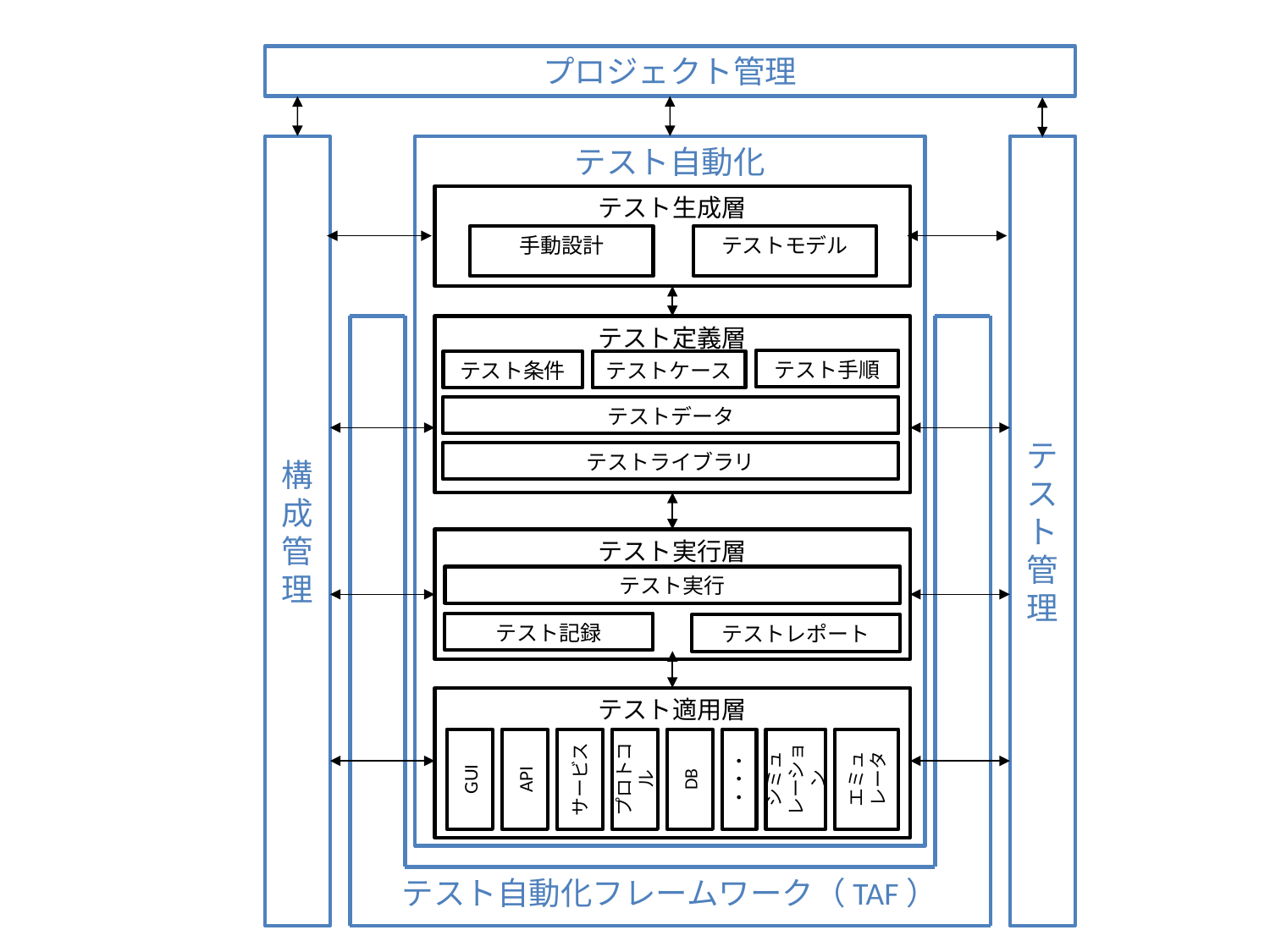

プロジェクト管理
構成管理
テスト自動化
テスト管理
テスト生成層
手動設計
テストモデル
テスト定義層
テスト手順
テストケース
テスト条件
テストデータ
テストライブラリ
テスト実行層
テスト実行
テスト記録
テストレポート
テスト適用層
GUI
API
サービス
プロトコル
DB
・・・
シミュレーション
エミュレータ
テスト自動化フレームワーク（TAF）